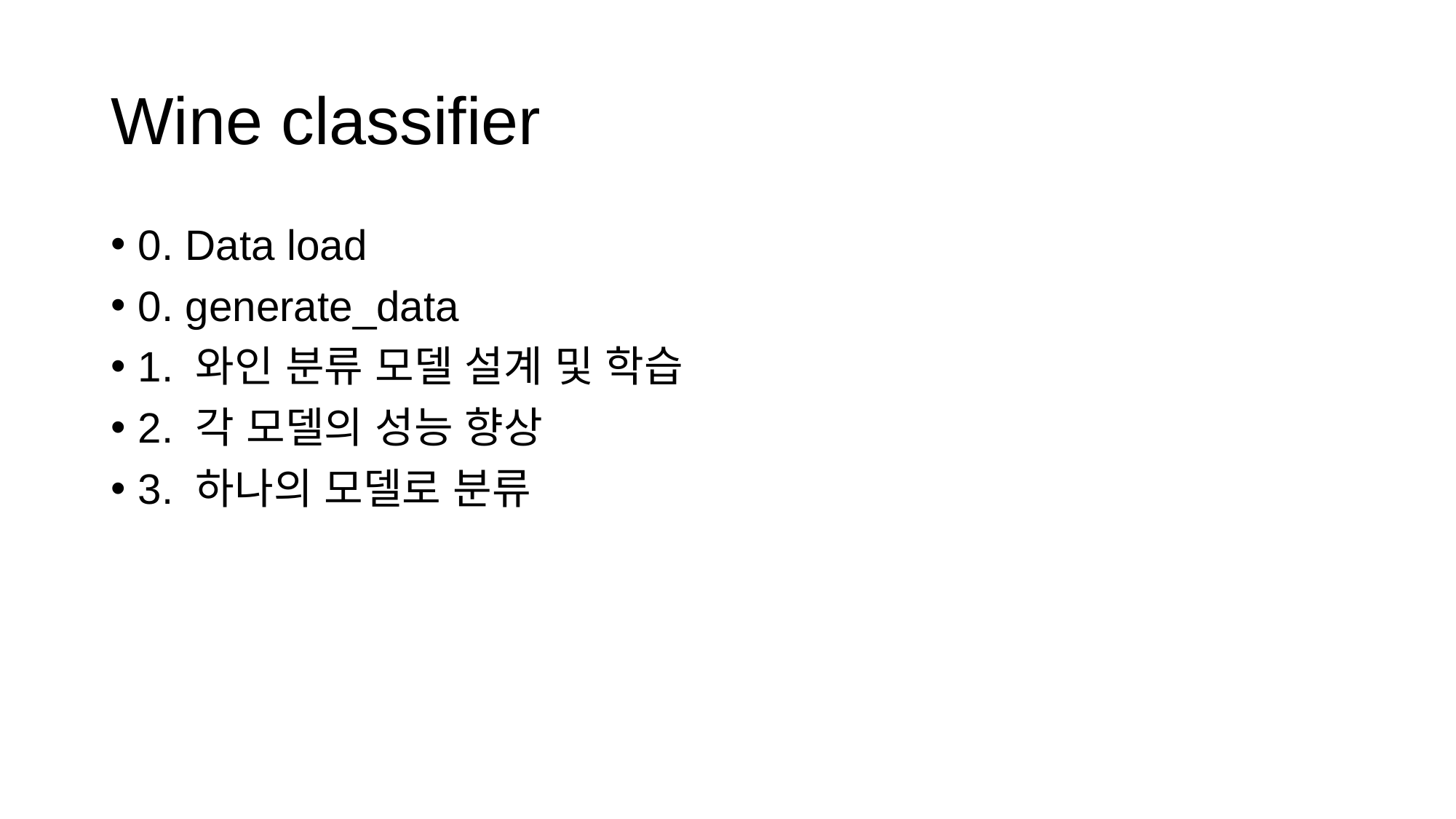

# Wine classifier
0. Data load
0. generate_data
1. 와인 분류 모델 설계 및 학습
2. 각 모델의 성능 향상
3. 하나의 모델로 분류